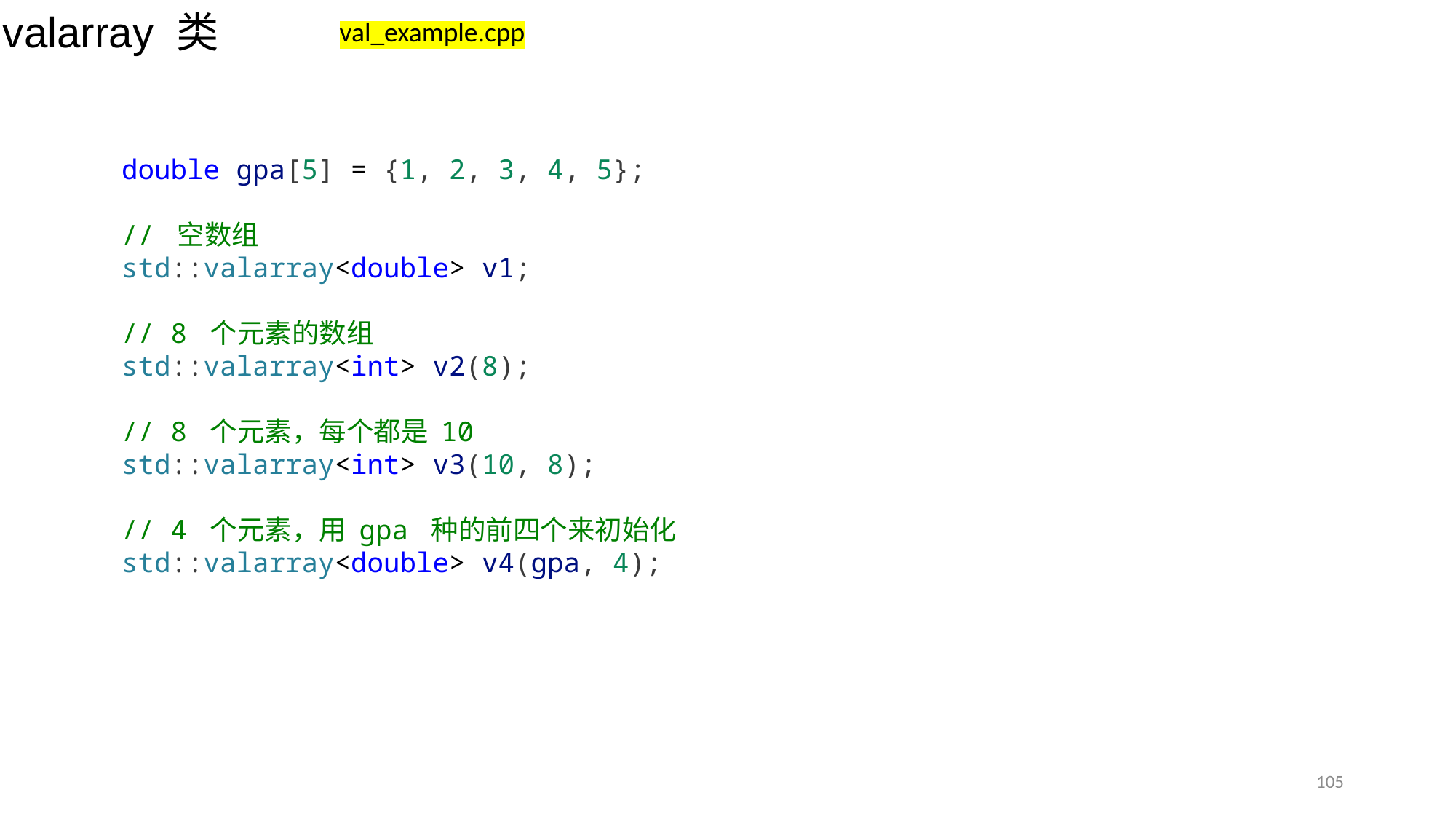

valarray 类
val_example.cpp
double gpa[5] = {1, 2, 3, 4, 5};

// 空数组
std::valarray<double> v1;

// 8 个元素的数组
std::valarray<int> v2(8);

// 8 个元素，每个都是 10
std::valarray<int> v3(10, 8);

// 4 个元素，用 gpa 种的前四个来初始化
std::valarray<double> v4(gpa, 4);
105